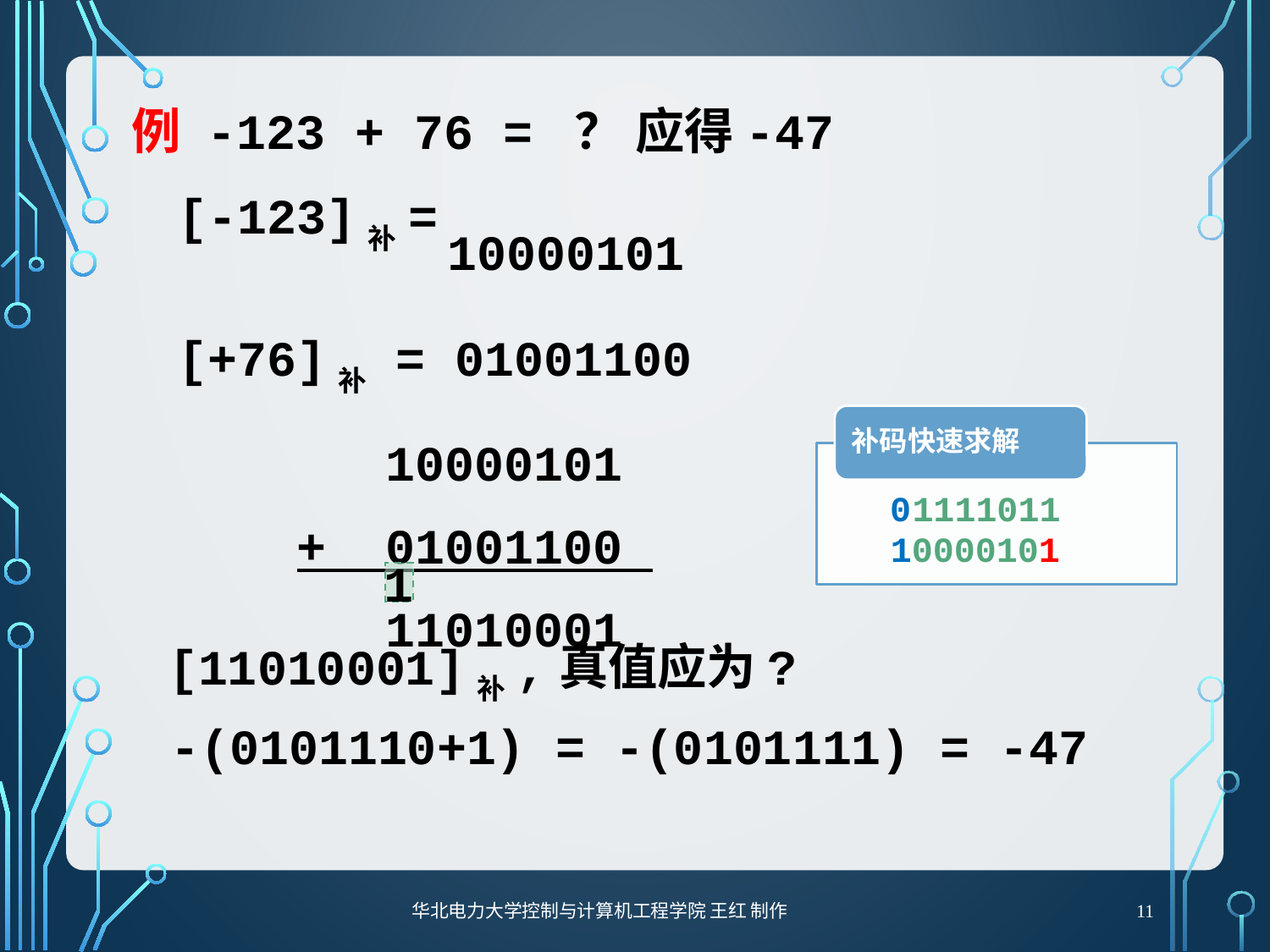

# 例 -123 + 76 = ？ 应得-47
[-123]补=
[+76]补 = 01001100
       10000101
    +  01001100
       11010001
10000101

补码快速求解
0
1111011
10000101
1
[11010001]补,真值应为?
-(0101110+1) = -(0101111) = -47
华北电力大学控制与计算机工程学院 王红 制作
11